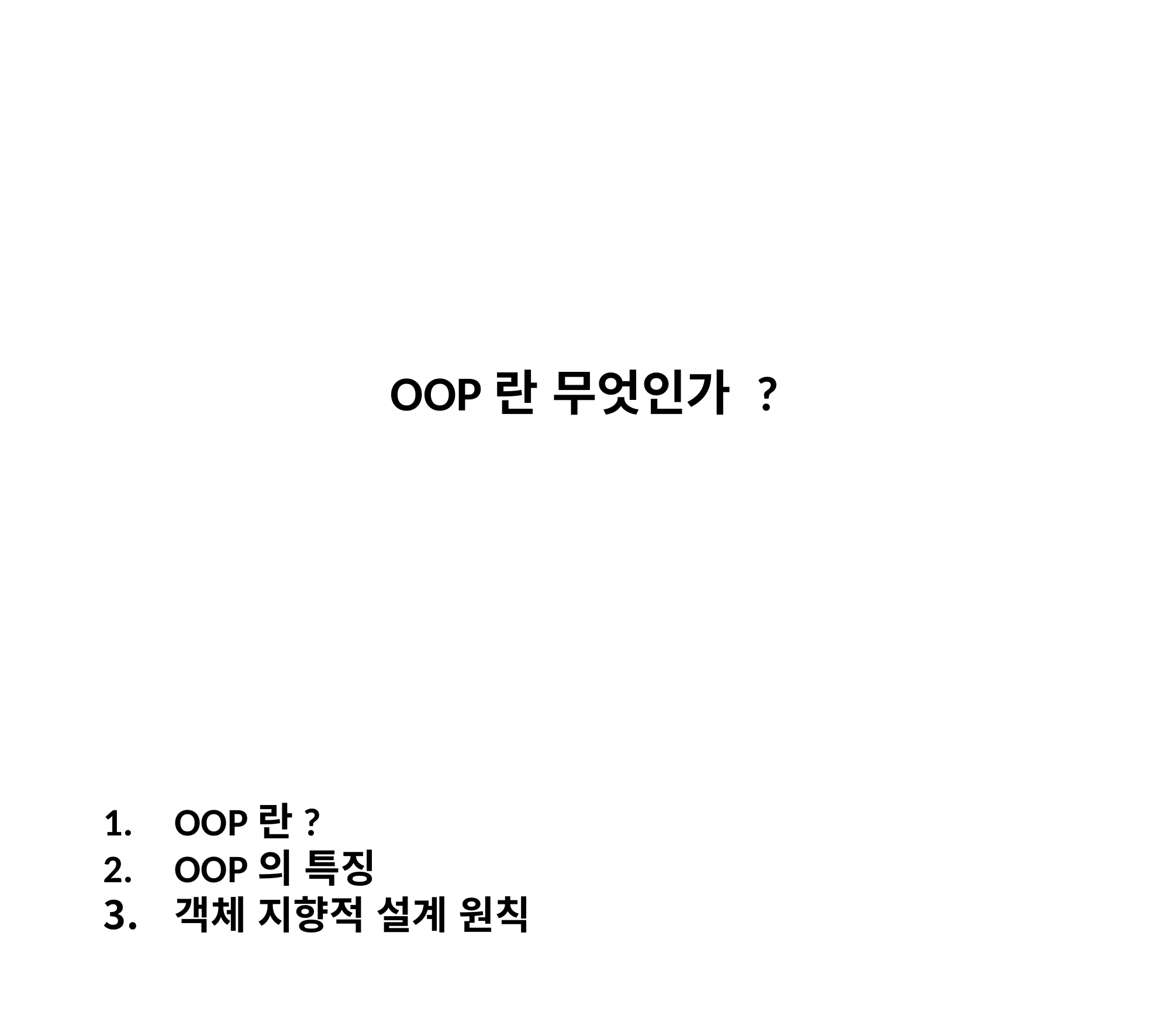

OOP란 무엇인가 ?
OOP란?
OOP의 특징
객체 지향적 설계 원칙